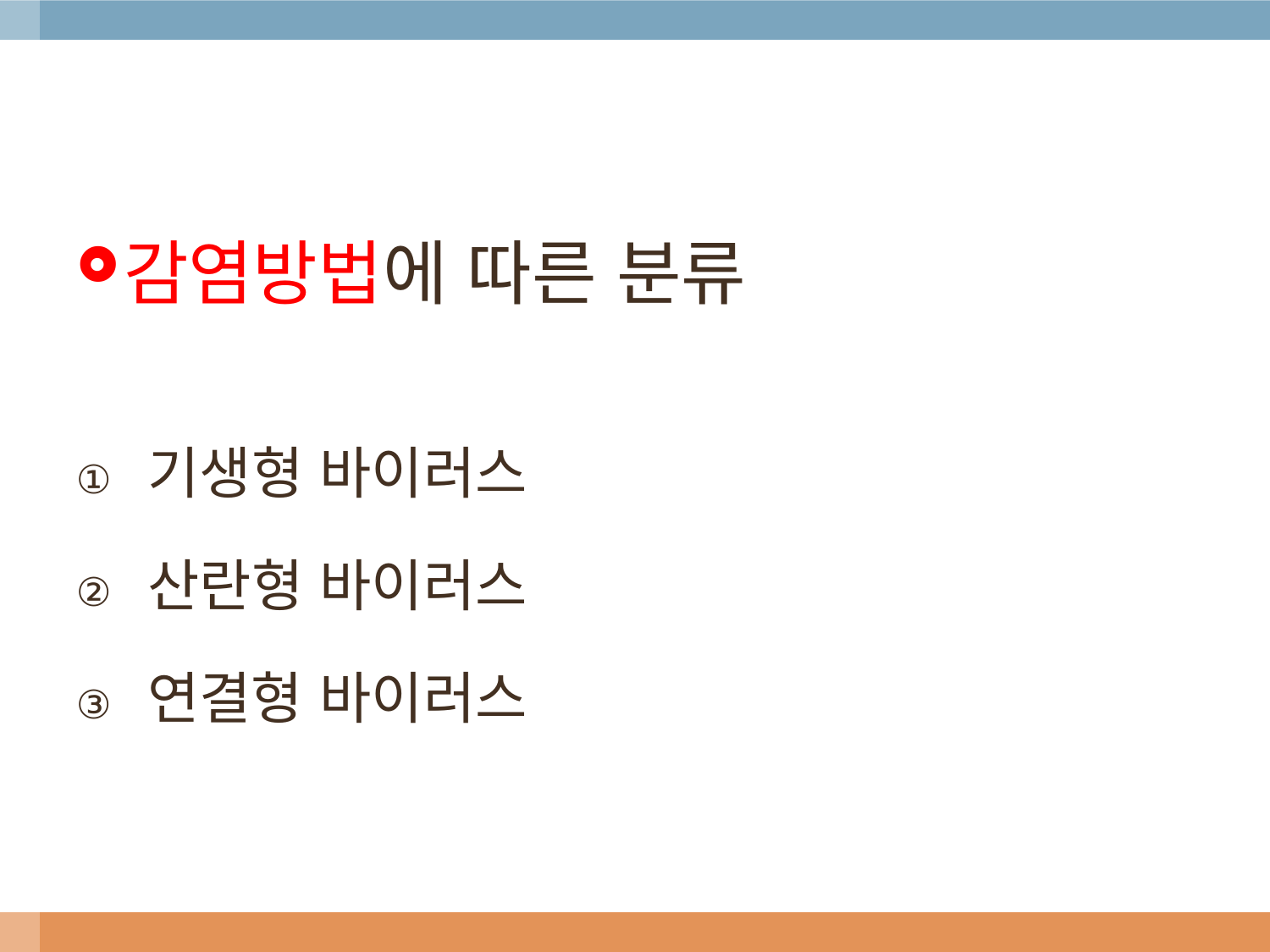

감염방법에 따른 분류

기생형 바이러스
산란형 바이러스
연결형 바이러스